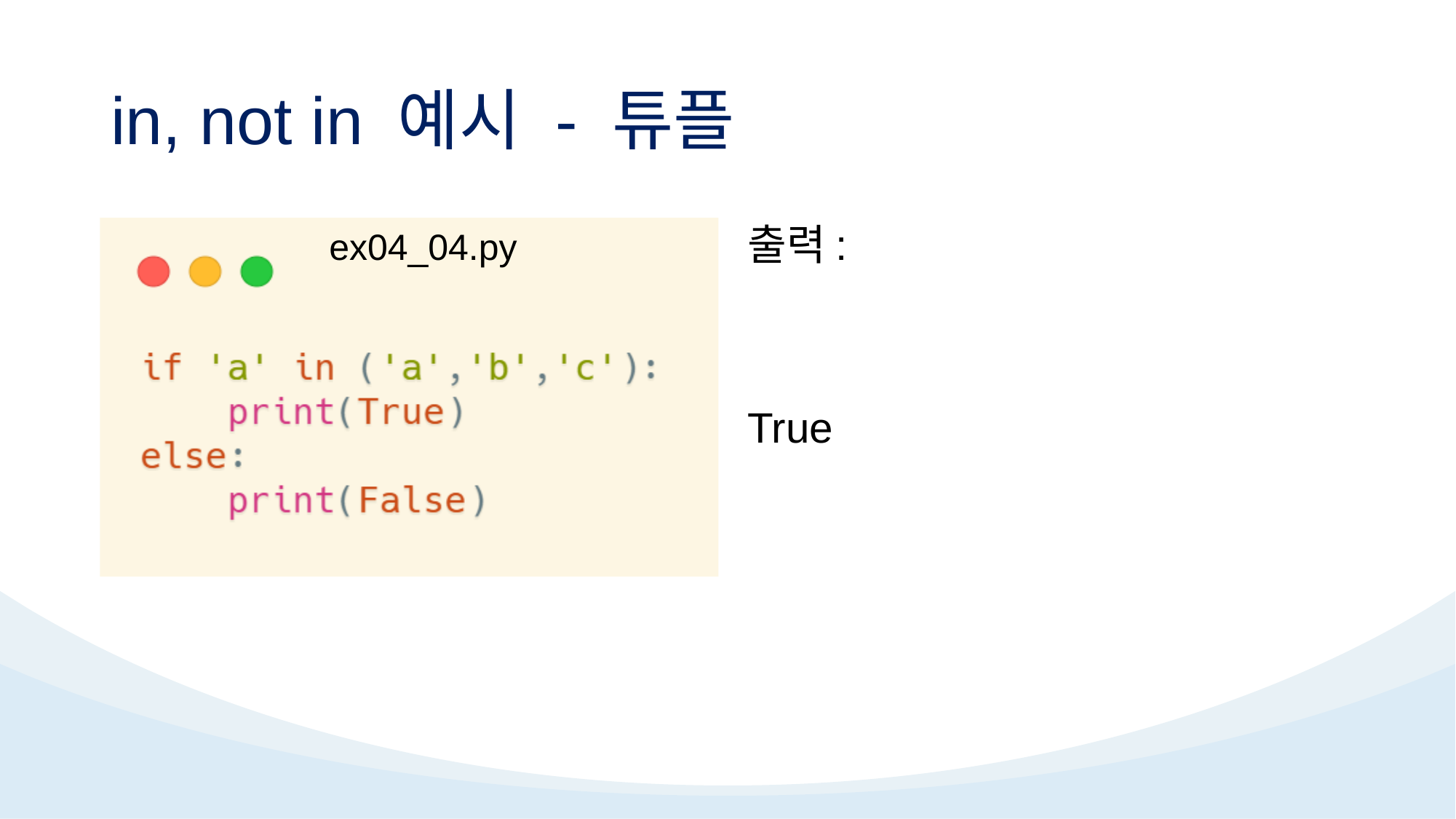

# in, not in 예시 - 튜플
		ex04_04.py
출력:

True